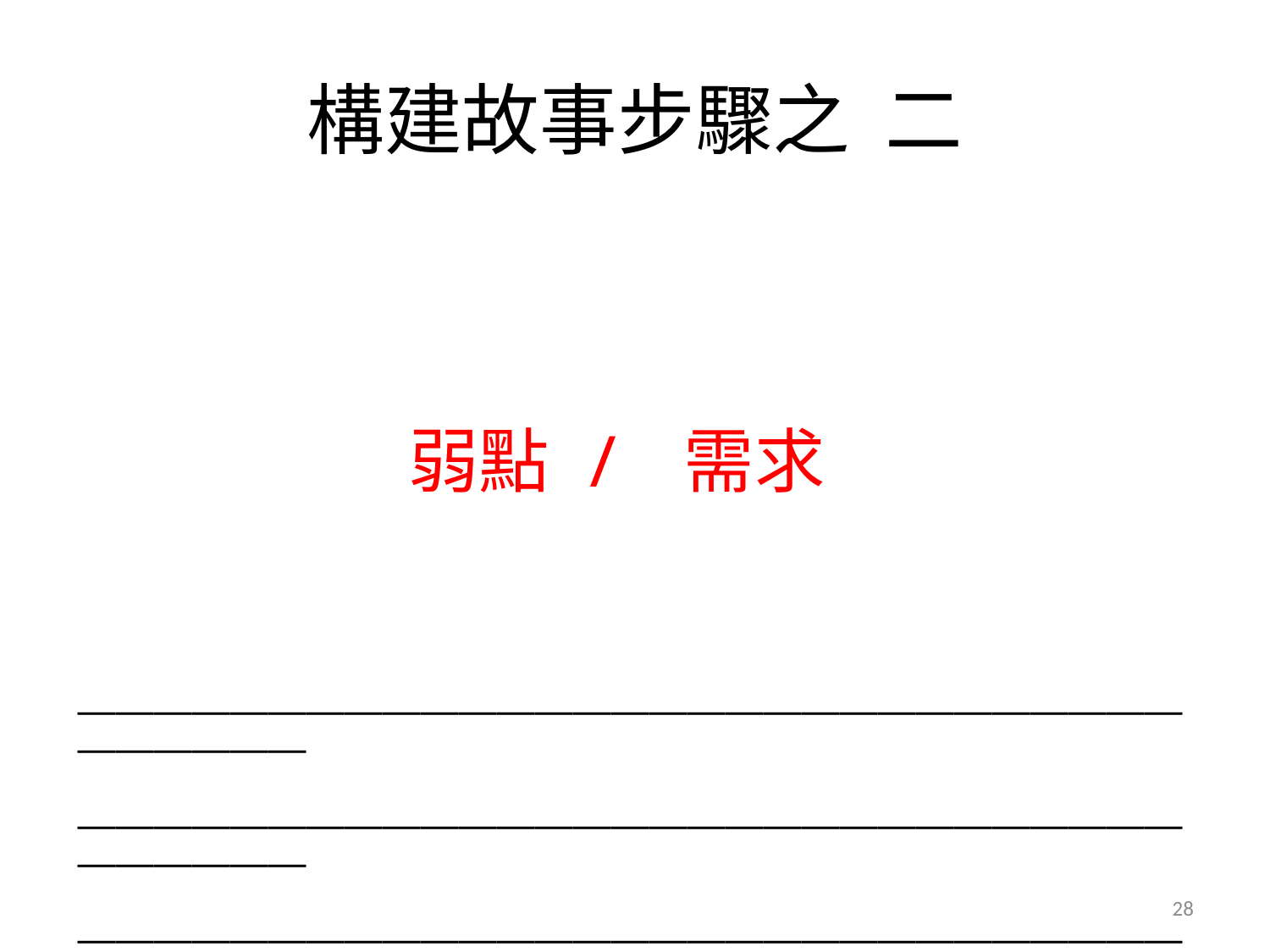

# 構建故事步驟之  二
弱點 / 需求

______________________________________________________________________

______________________________________________________________________

______________________________________________________________________
28